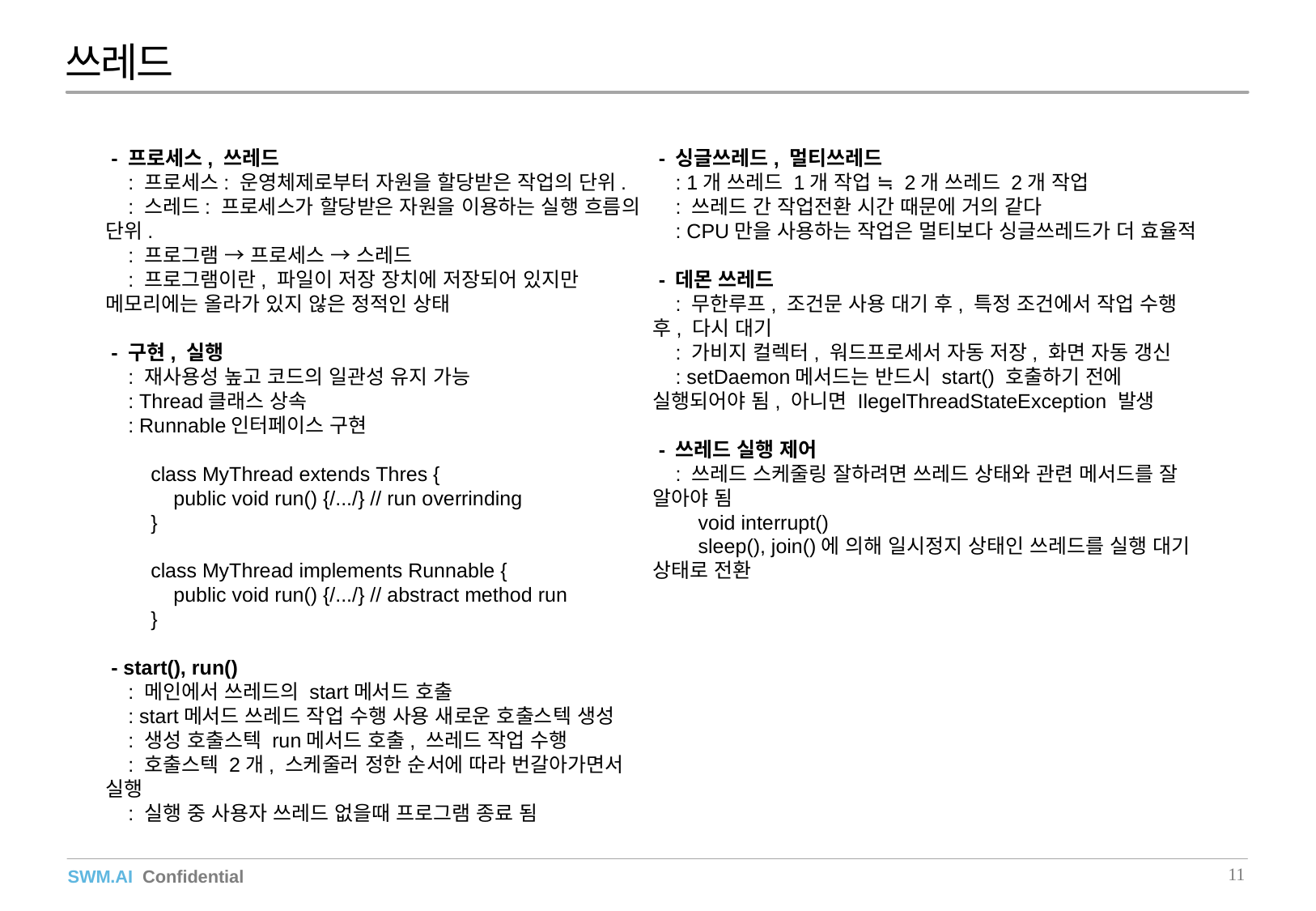

쓰레드
 - 프로세스, 쓰레드
    : 프로세스: 운영체제로부터 자원을 할당받은 작업의 단위.
    : 스레드: 프로세스가 할당받은 자원을 이용하는 실행 흐름의 단위.
    : 프로그램 → 프로세스 → 스레드
    : 프로그램이란, 파일이 저장 장치에 저장되어 있지만 메모리에는 올라가 있지 않은 정적인 상태

 - 구현, 실행
    : 재사용성 높고 코드의 일관성 유지 가능
    : Thread클래스 상속
    : Runnable인터페이스 구현
        class MyThread extends Thres {
            public void run() {/.../} // run overrinding
        }
        class MyThread implements Runnable {
            public void run() {/.../} // abstract method run
        }
 - start(), run()
    : 메인에서 쓰레드의 start메서드 호출
    : start메서드 쓰레드 작업 수행 사용 새로운 호출스텍 생성
    : 생성 호출스텍 run메서드 호출, 쓰레드 작업 수행
    : 호출스텍 2개, 스케줄러 정한 순서에 따라 번갈아가면서 실행
    : 실행 중 사용자 쓰레드 없을때 프로그램 종료 됨
 - 싱글쓰레드, 멀티쓰레드
    : 1개 쓰레드 1개 작업 ≒ 2개 쓰레드 2개 작업
    : 쓰레드 간 작업전환 시간 때문에 거의 같다
    : CPU만을 사용하는 작업은 멀티보다 싱글쓰레드가 더 효율적
 - 데몬 쓰레드
    : 무한루프, 조건문 사용 대기 후, 특정 조건에서 작업 수행 후, 다시 대기
    : 가비지 컬렉터, 워드프로세서 자동 저장, 화면 자동 갱신
    : setDaemon메서드는 반드시 start() 호출하기 전에 실행되어야 됨, 아니면 IlegelThreadStateException 발생

 - 쓰레드 실행 제어
    : 쓰레드 스케줄링 잘하려면 쓰레드 상태와 관련 메서드를 잘 알아야 됨
        void interrupt()
        sleep(), join()에 의해 일시정지 상태인 쓰레드를 실행 대기 상태로 전환
11